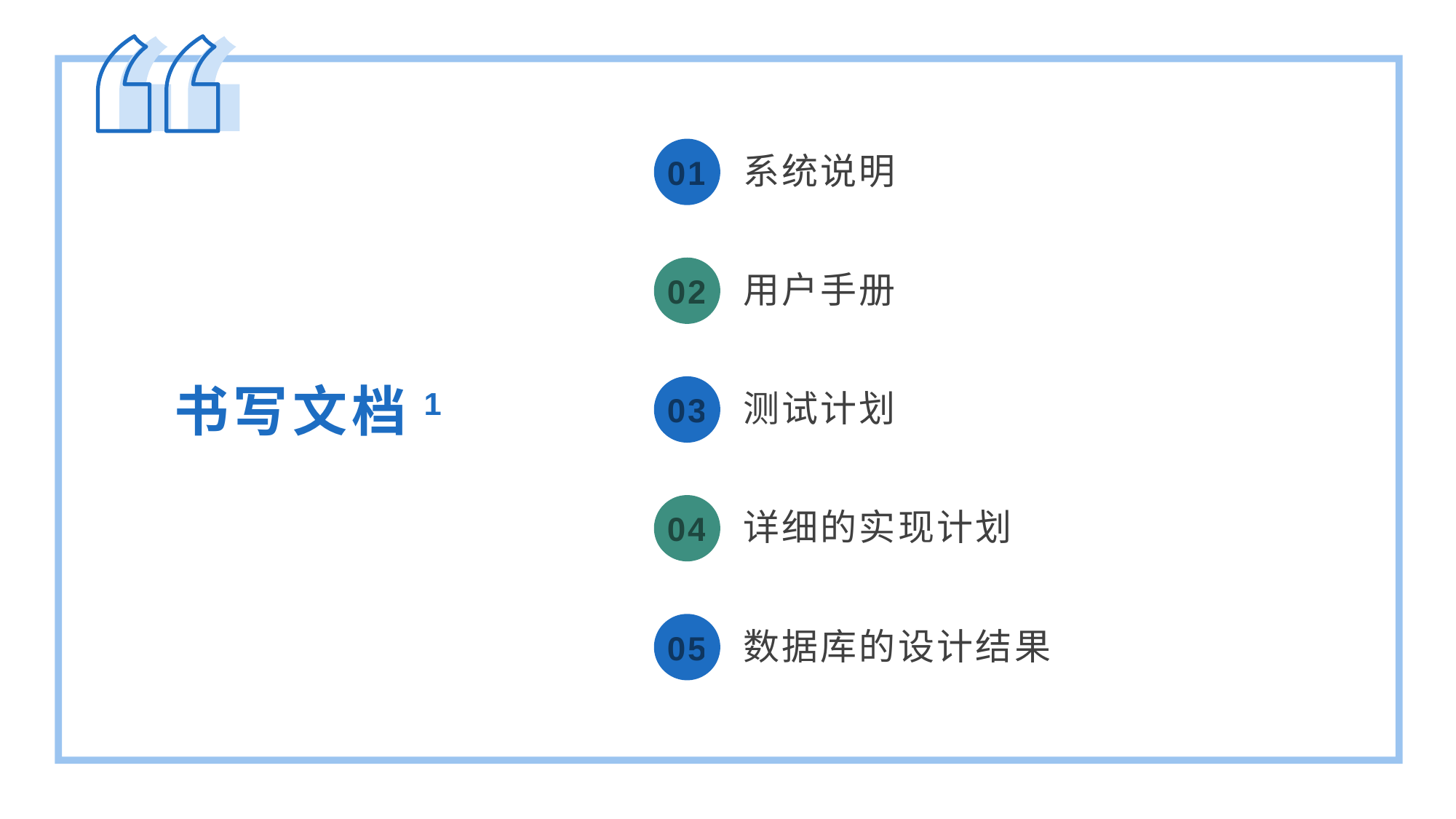

01
系统说明

02
用户手册
书写文档1

03
测试计划

04
详细的实现计划

05
数据库的设计结果